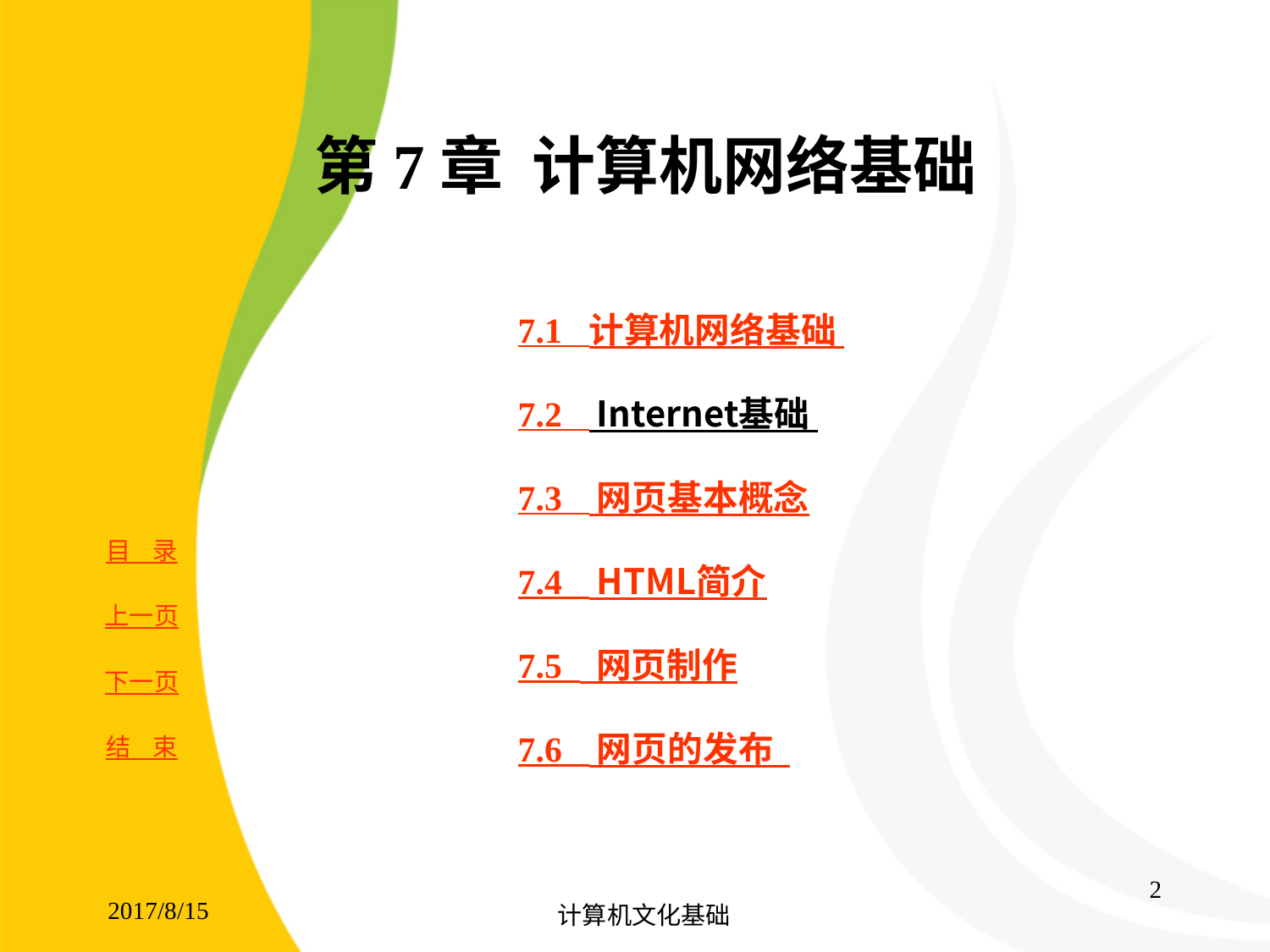

# 第7章  计算机网络基础
7.1   计算机网络基础
7.2    Internet基础
7.3    网页基本概念
7.4    HTML简介
7.5    网页制作
7.6    网页的发布

2
2017/8/15